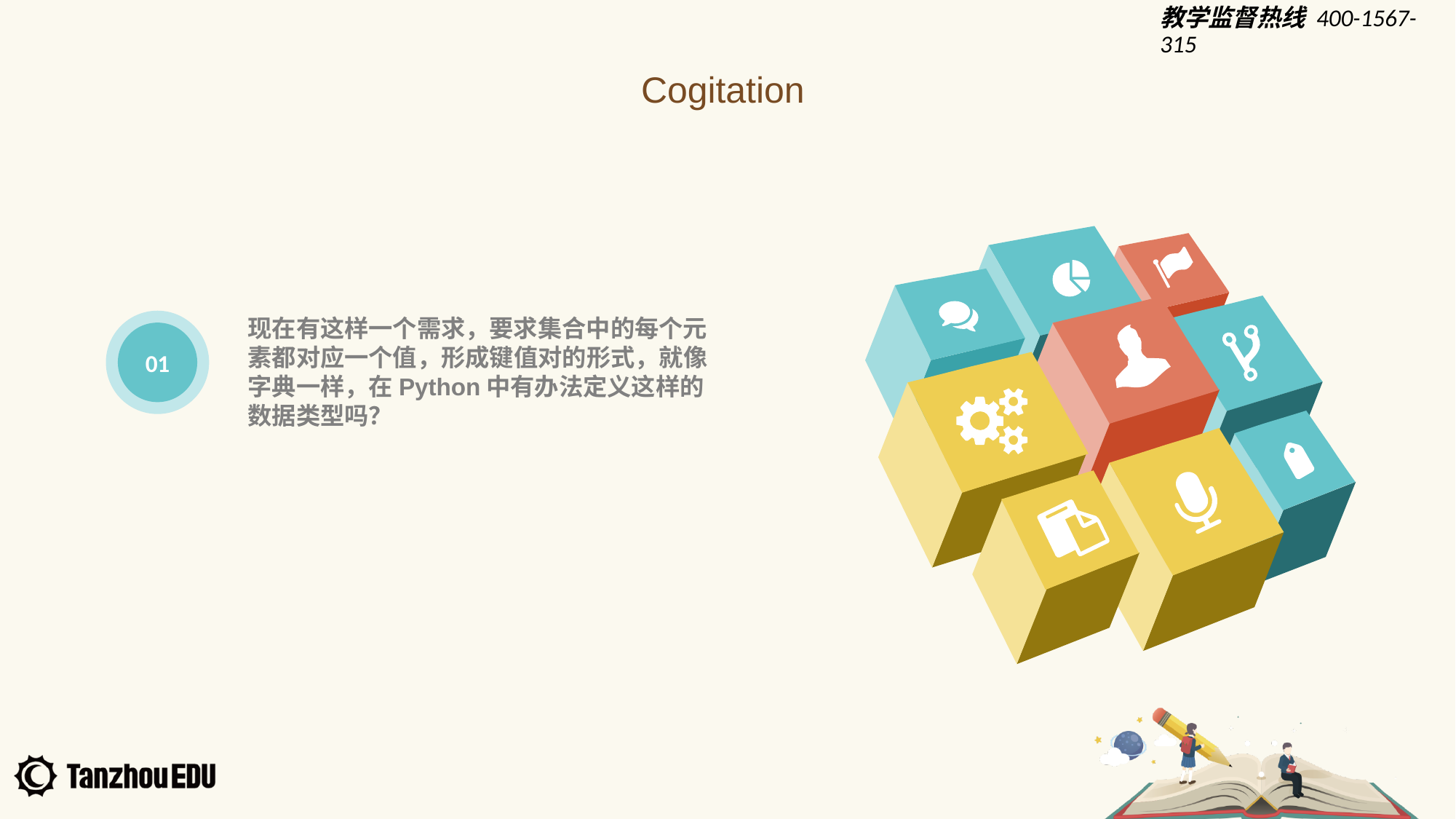

Cogitation

现在有这样一个需求，要求集合中的每个元素都对应一个值，形成键值对的形式，就像字典一样，在Python中有办法定义这样的数据类型吗？

01